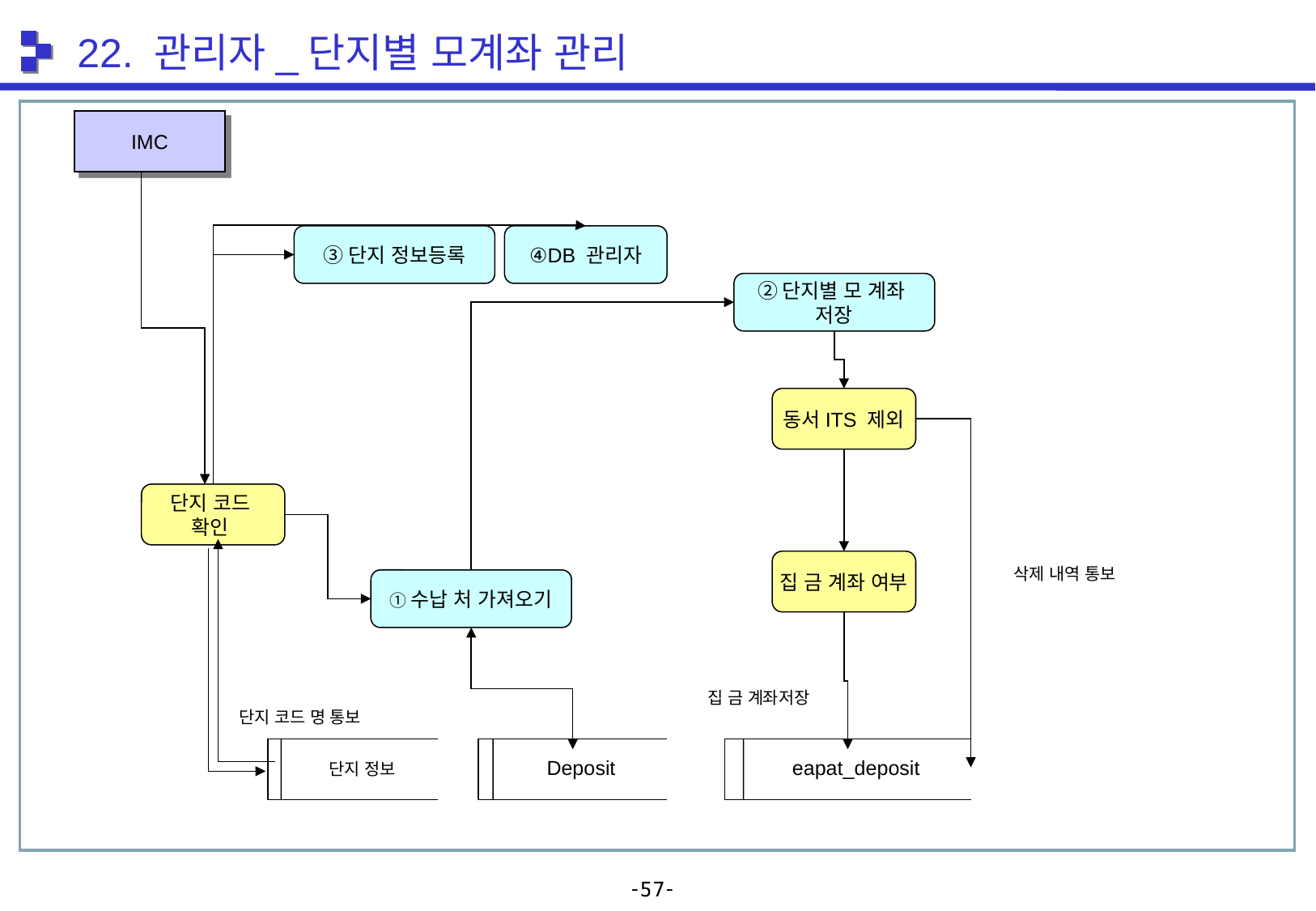

22. 관리자_단지별 모계좌 관리

IMC
③단지 정보등록
④DB 관리자
②단지별 모 계좌
저장
동서ITS 제외
단지 코드
확인
집 금 계좌 여부
삭제 내역 통보
①수납 처 가져오기
집 금 계좌저장
단지 코드 명 통보

   단지 정보

   Deposit

   eapat_deposit